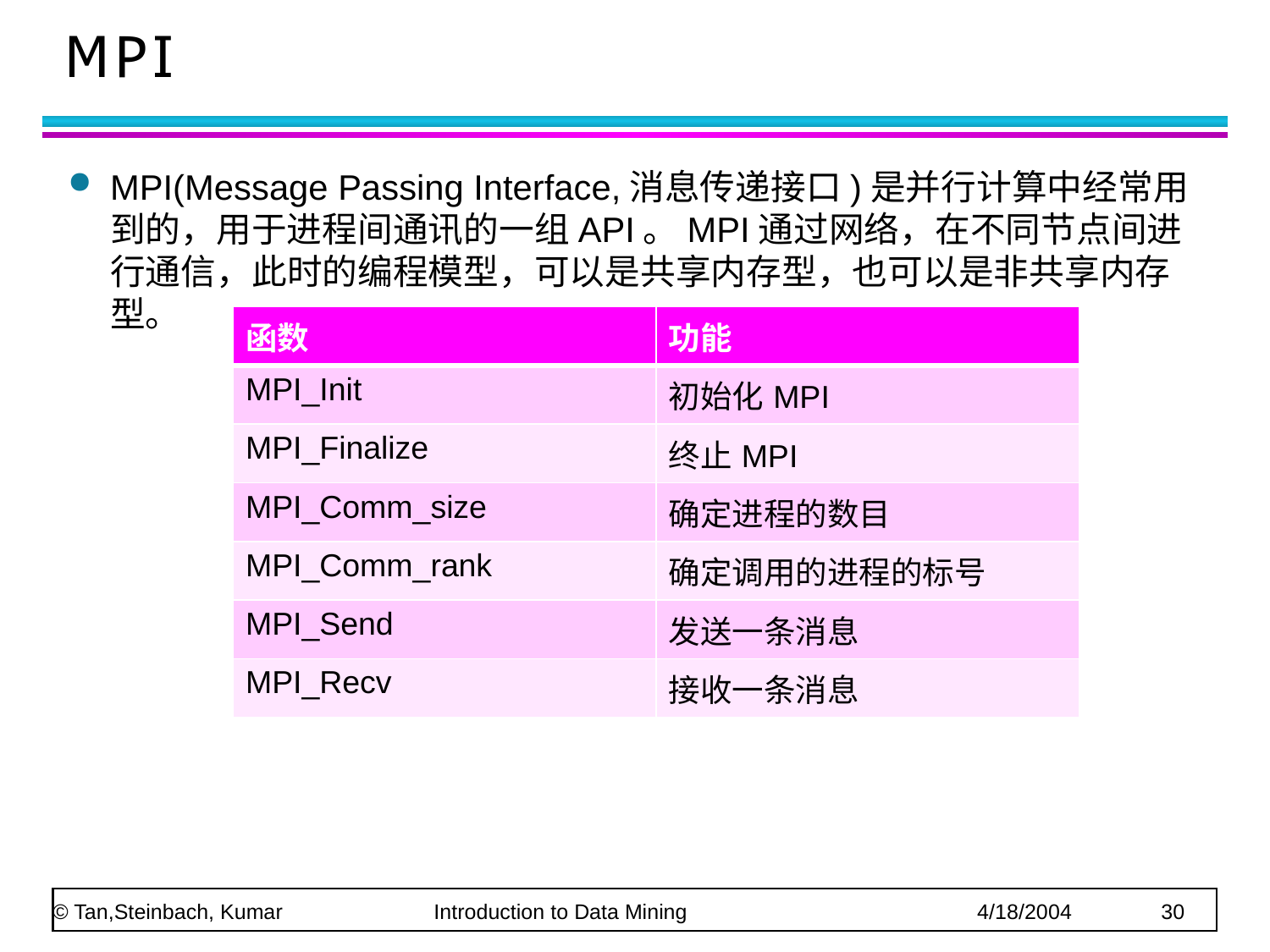

# MPI
MPI(Message Passing Interface,消息传递接口)是并行计算中经常用到的，用于进程间通讯的一组API。MPI通过网络，在不同节点间进行通信，此时的编程模型，可以是共享内存型，也可以是非共享内存型。

| 函数 | 功能 |
| --- | --- |
| MPI\_Init | 初始化MPI |
| MPI\_Finalize | 终止MPI |
| MPI\_Comm\_size | 确定进程的数目 |
| MPI\_Comm\_rank | 确定调用的进程的标号 |
| MPI\_Send | 发送一条消息 |
| MPI\_Recv | 接收一条消息 |